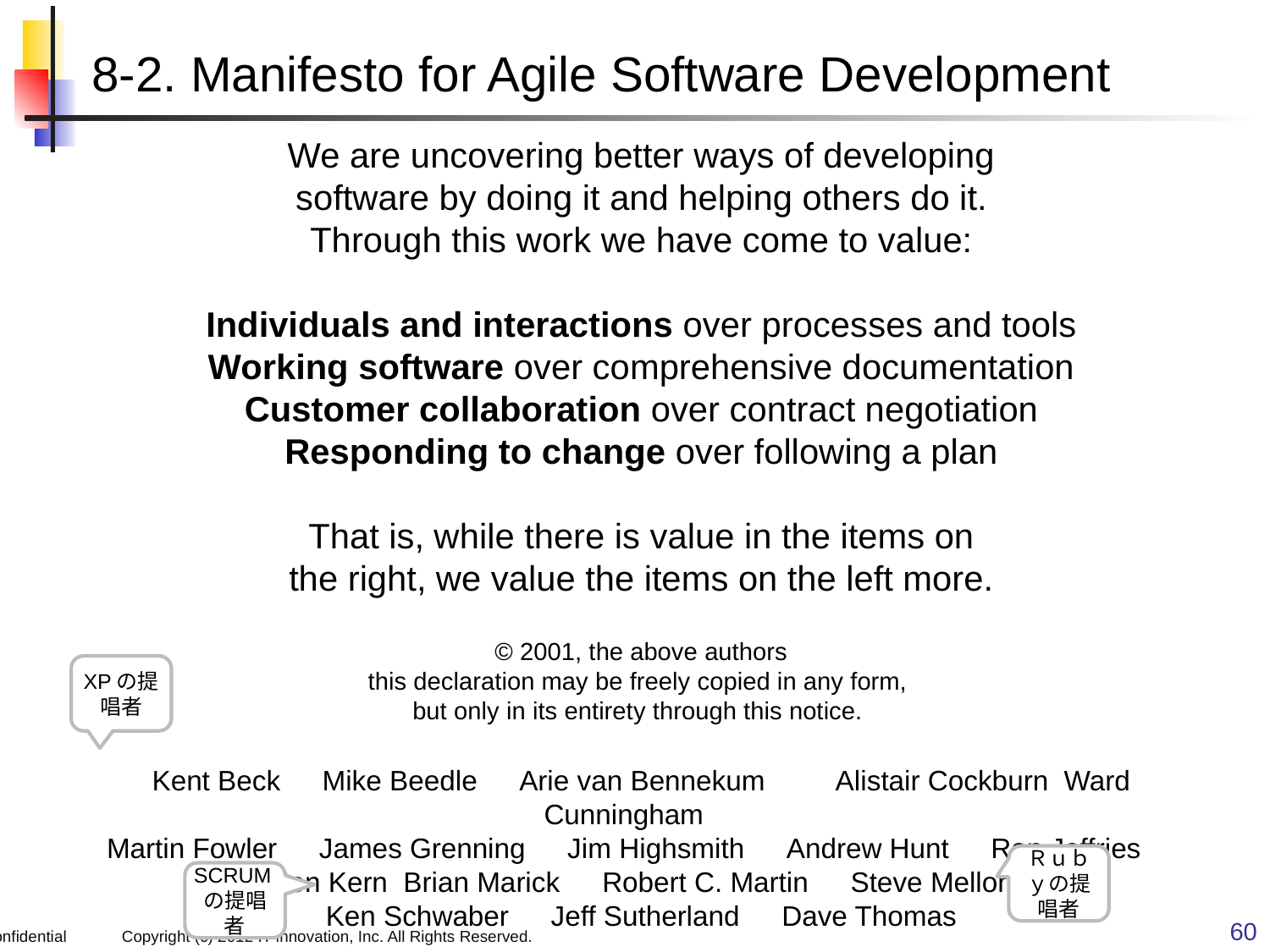

8-2. Manifesto for Agile Software Development
We are uncovering better ways of developing
software by doing it and helping others do it.
Through this work we have come to value:

Individuals and interactions over processes and tools
Working software over comprehensive documentation
Customer collaboration over contract negotiation
Responding to change over following a plan

That is, while there is value in the items on
the right, we value the items on the left more.

© 2001, the above authors
this declaration may be freely copied in any form,
but only in its entirety through this notice.

Kent Beck　Mike Beedle　Arie van Bennekum　　Alistair Cockburn  Ward Cunningham
Martin Fowler　James Grenning　Jim Highsmith　Andrew Hunt　Ron Jeffries
Jon Kern  Brian Marick　Robert C. Martin　Steve Mellor
Ken Schwaber　Jeff Sutherland　Dave Thomas
XPの提唱者
Ｒｕｂｙの提唱者
SCRUMの提唱者